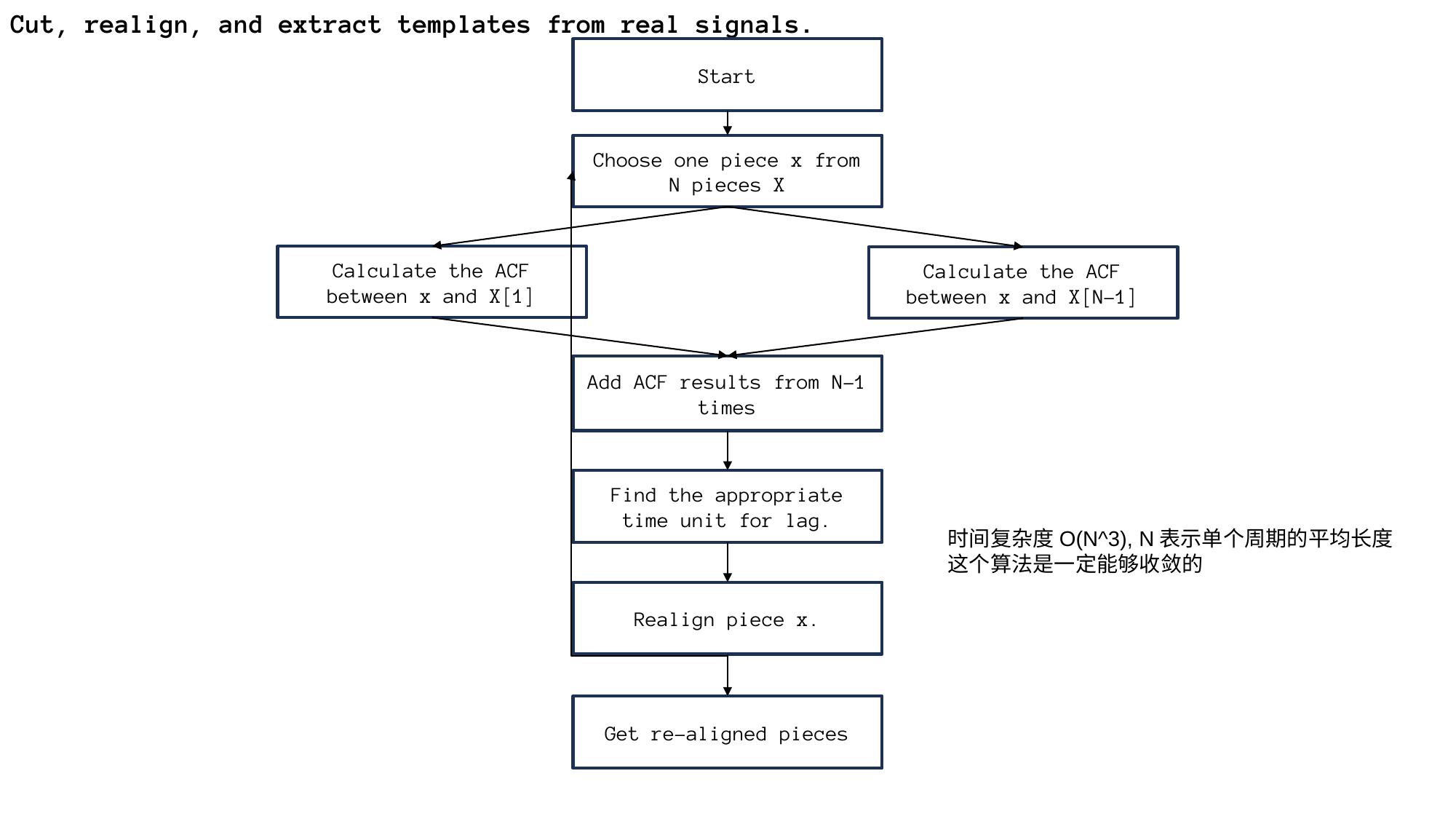

Cut, realign, and extract templates from real signals.
Start
Choose one piece x from N pieces X
Calculate the ACF between x and X[1]
Calculate the ACF between x and X[N-1]
Add ACF results from N-1 times
Find the appropriate time unit for lag.
时间复杂度O(N^3), N表示单个周期的平均长度
这个算法是一定能够收敛的
Realign piece x.
Get re-aligned pieces